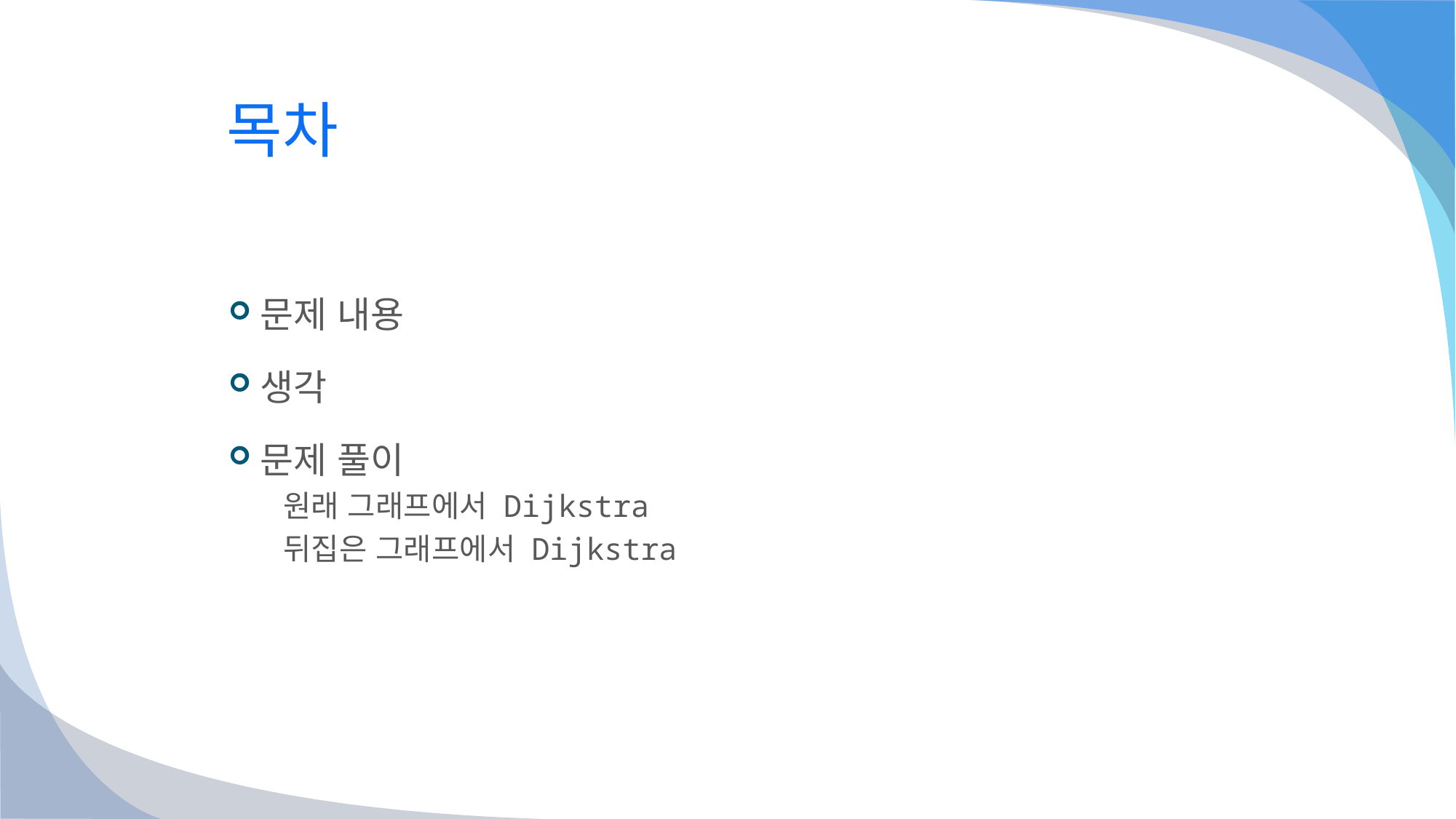

# 목차
문제 내용
생각
문제 풀이
원래 그래프에서 Dijkstra
뒤집은 그래프에서 Dijkstra